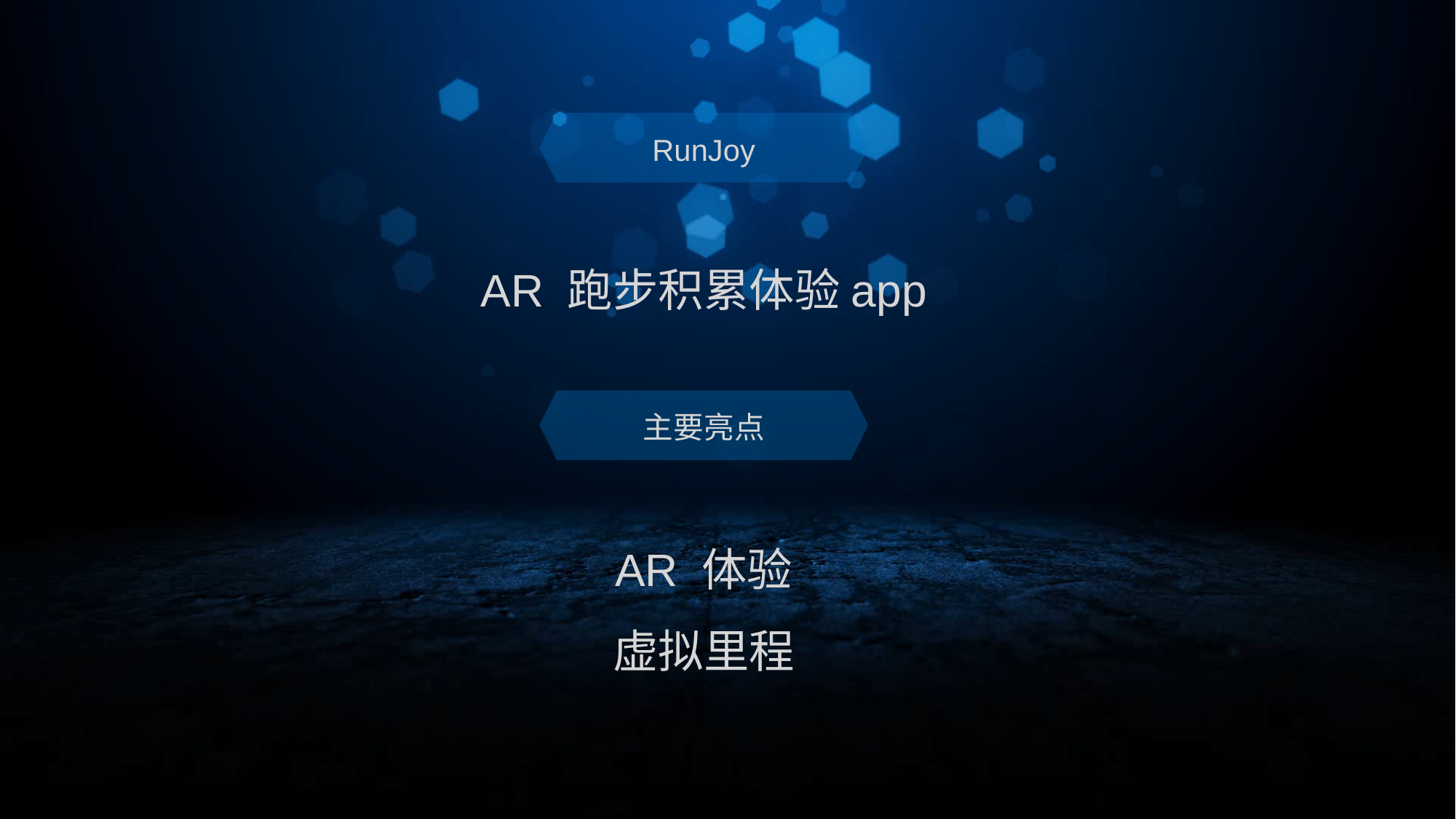

RunJoy
AR 跑步积累体验app

主要亮点
AR 体验
虚拟里程